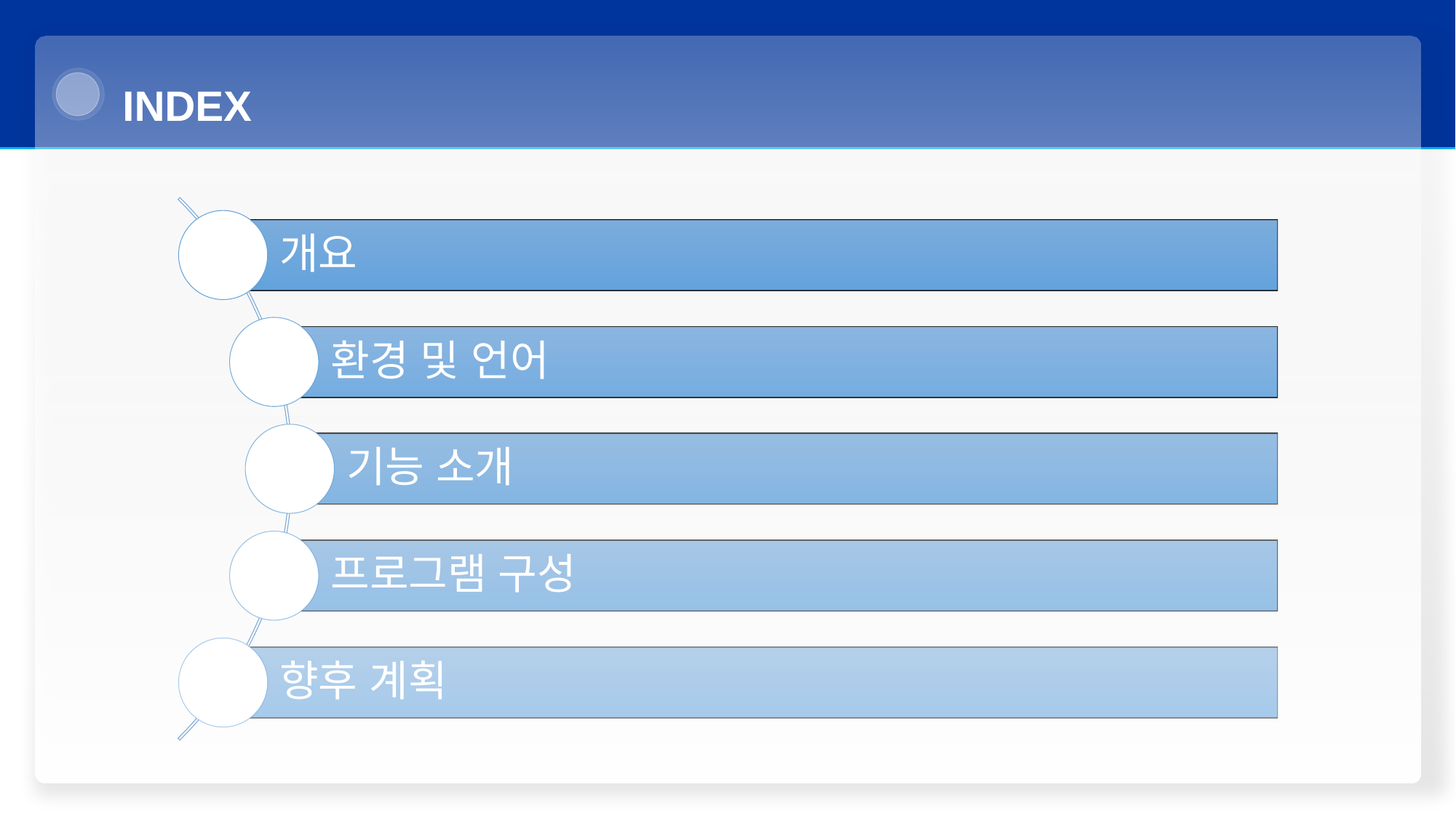

INDEX

개요
환경 및 언어
기능 소개
프로그램 구성
향후 계획